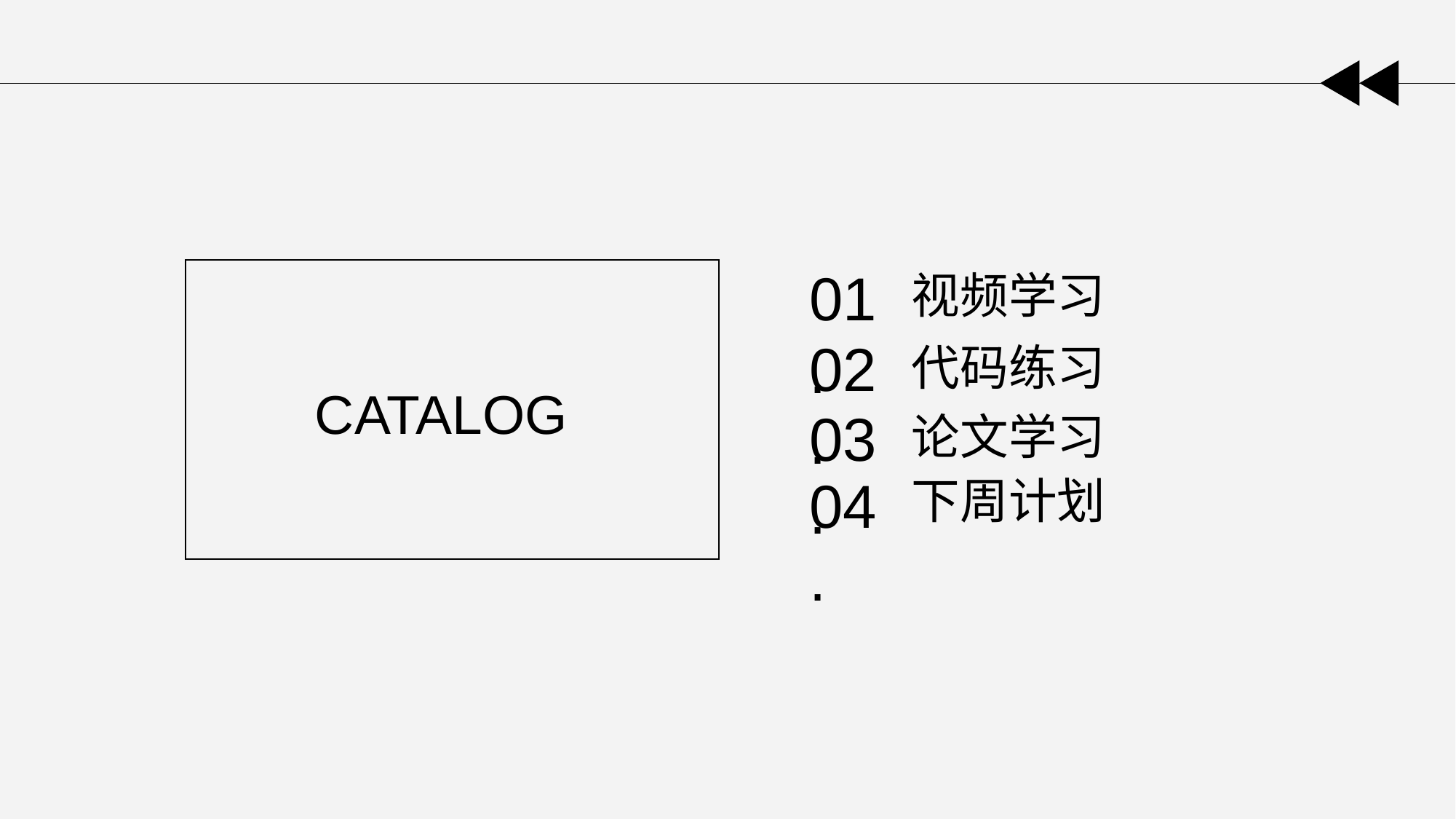

01.
视频学习

02.
代码练习
CATALOG
03.
论文学习
04.
下周计划